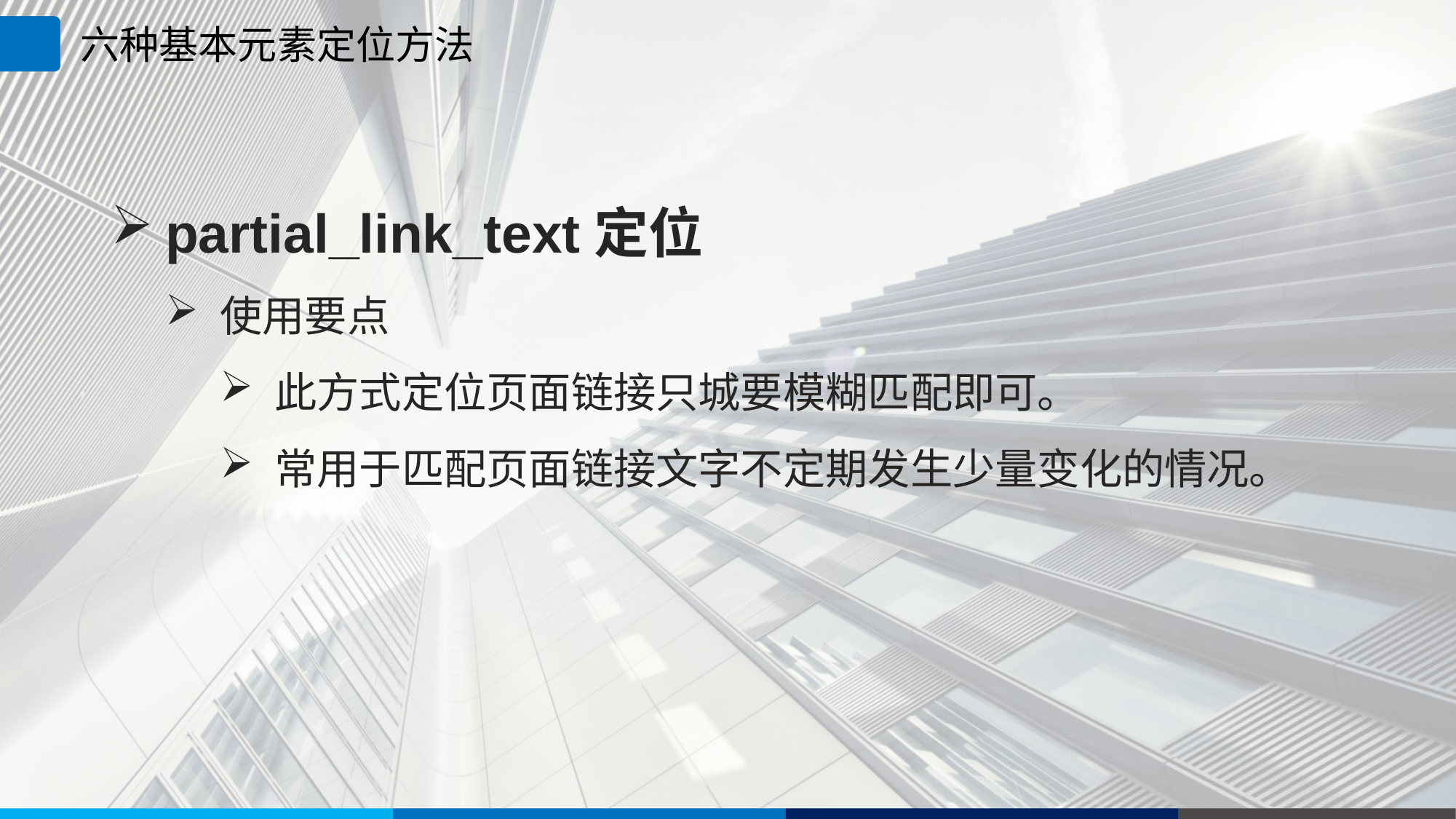

六种基本元素定位方法

partial_link_text定位
使用要点
此方式定位页面链接只城要模糊匹配即可。
常用于匹配页面链接文字不定期发生少量变化的情况。